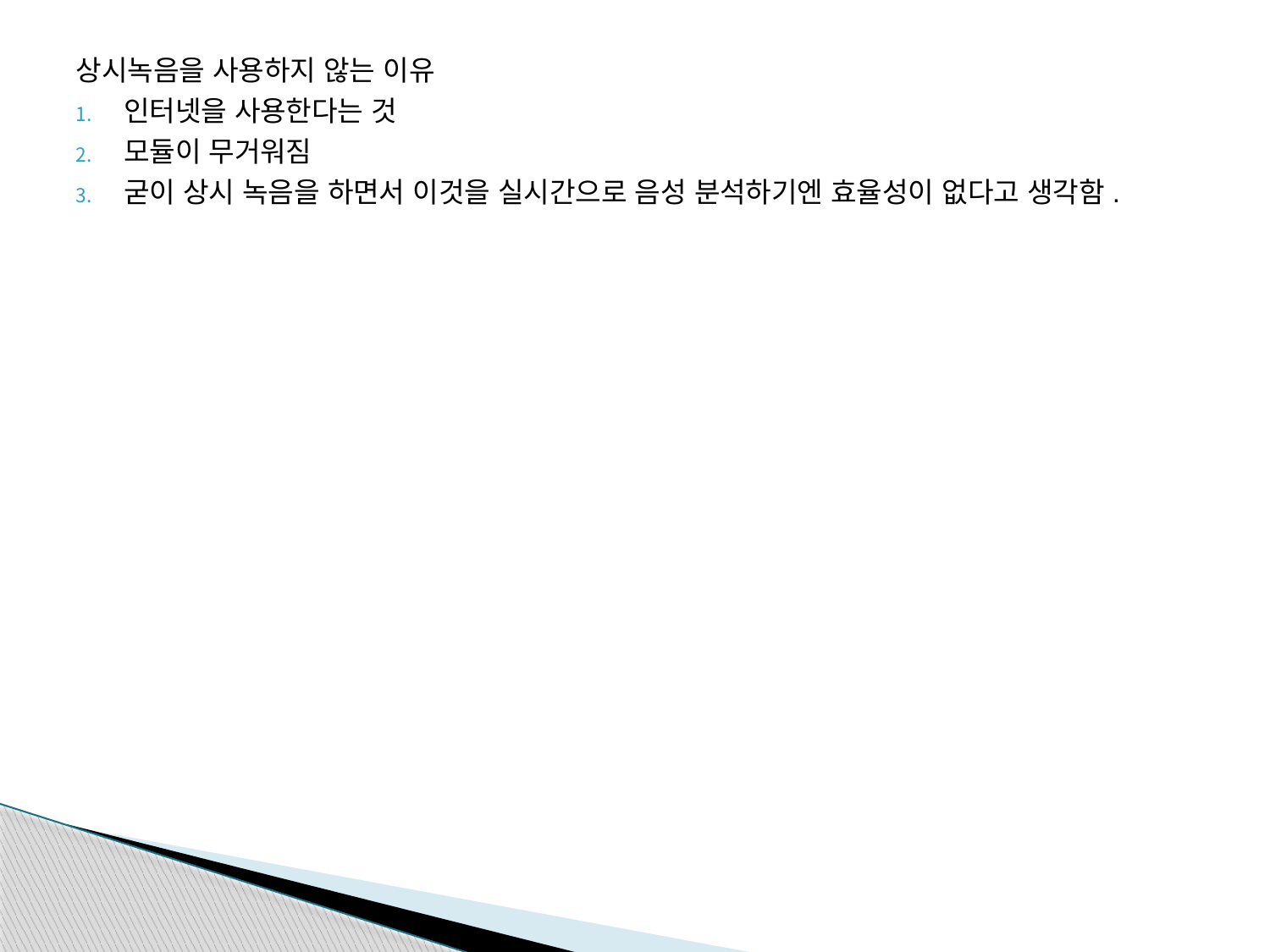

상시녹음을 사용하지 않는 이유
인터넷을 사용한다는 것
모듈이 무거워짐
굳이 상시 녹음을 하면서 이것을 실시간으로 음성 분석하기엔 효율성이 없다고 생각함.